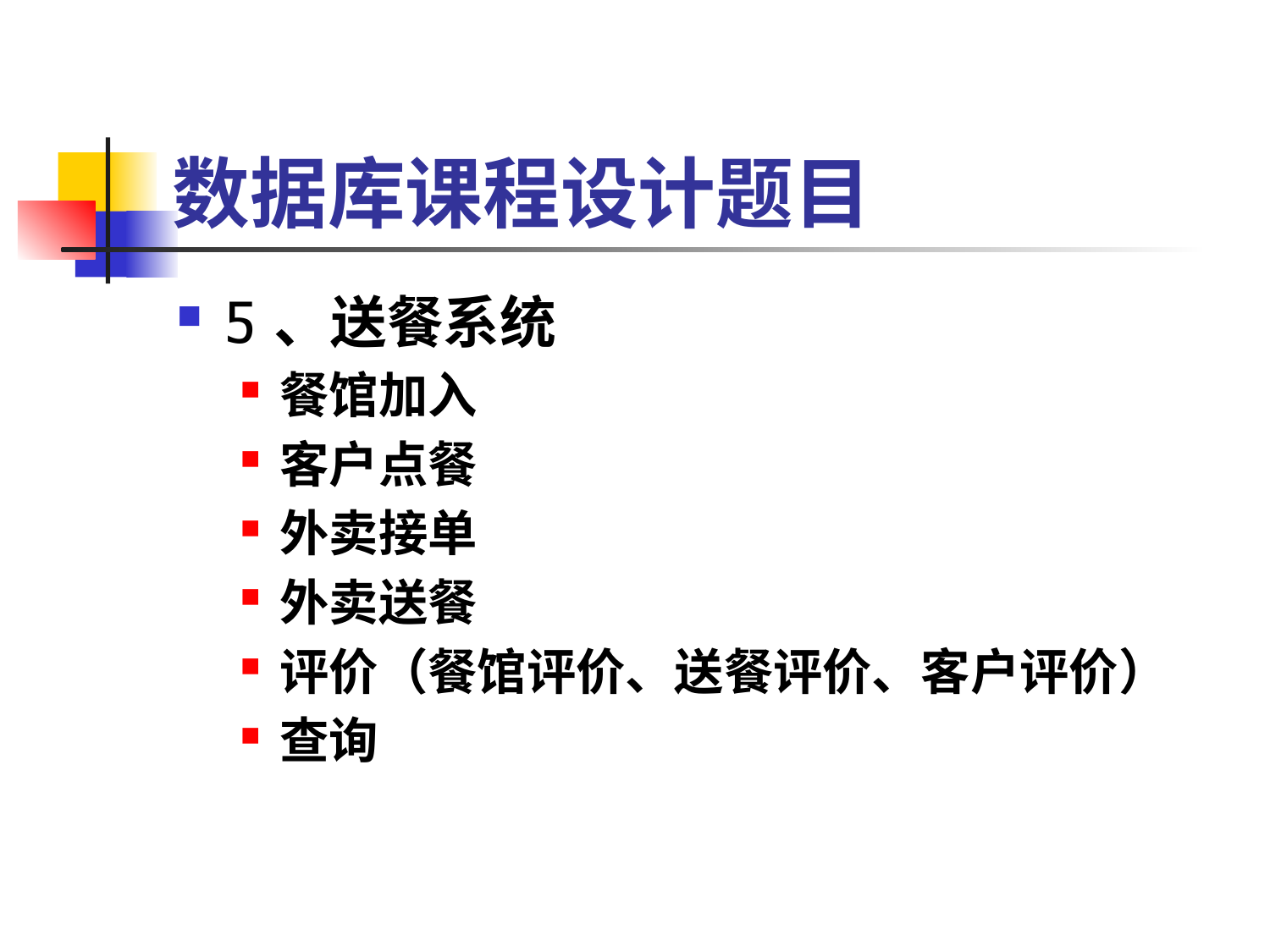

# 数据库课程设计题目
5、送餐系统
餐馆加入
客户点餐
外卖接单
外卖送餐
评价（餐馆评价、送餐评价、客户评价）
查询

13